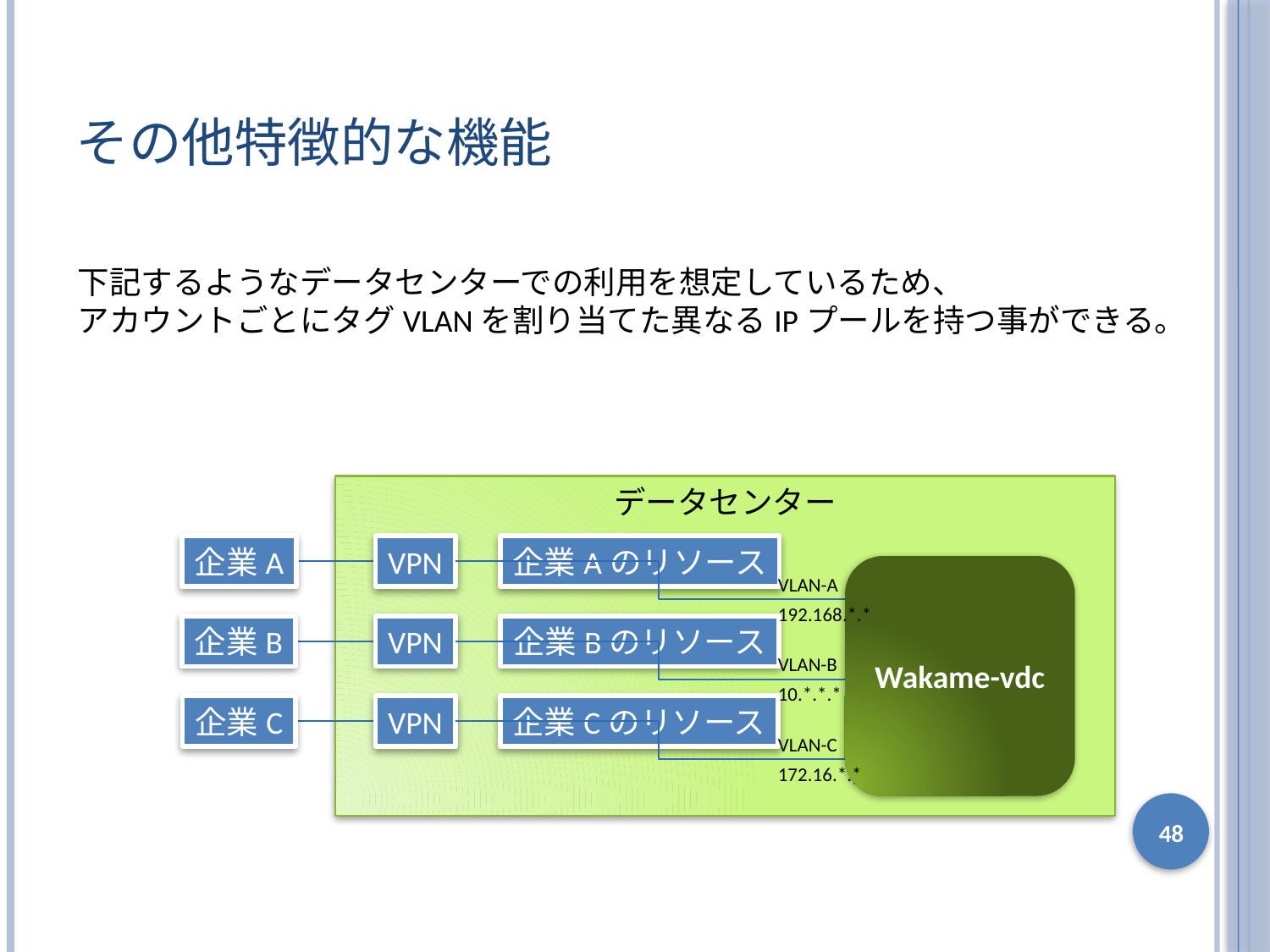

# その他特徴的な機能
下記するようなデータセンターでの利用を想定しているため、
アカウントごとにタグVLANを割り当てた異なるIPプールを持つ事ができる。
データセンター
企業A
VPN
企業Aのリソース
Wakame-vdc
VLAN-A

192.168.*.*
企業B
VPN
企業Bのリソース
VLAN-B

10.*.*.*
企業C
VPN
企業Cのリソース
VLAN-C

172.16.*.*
48